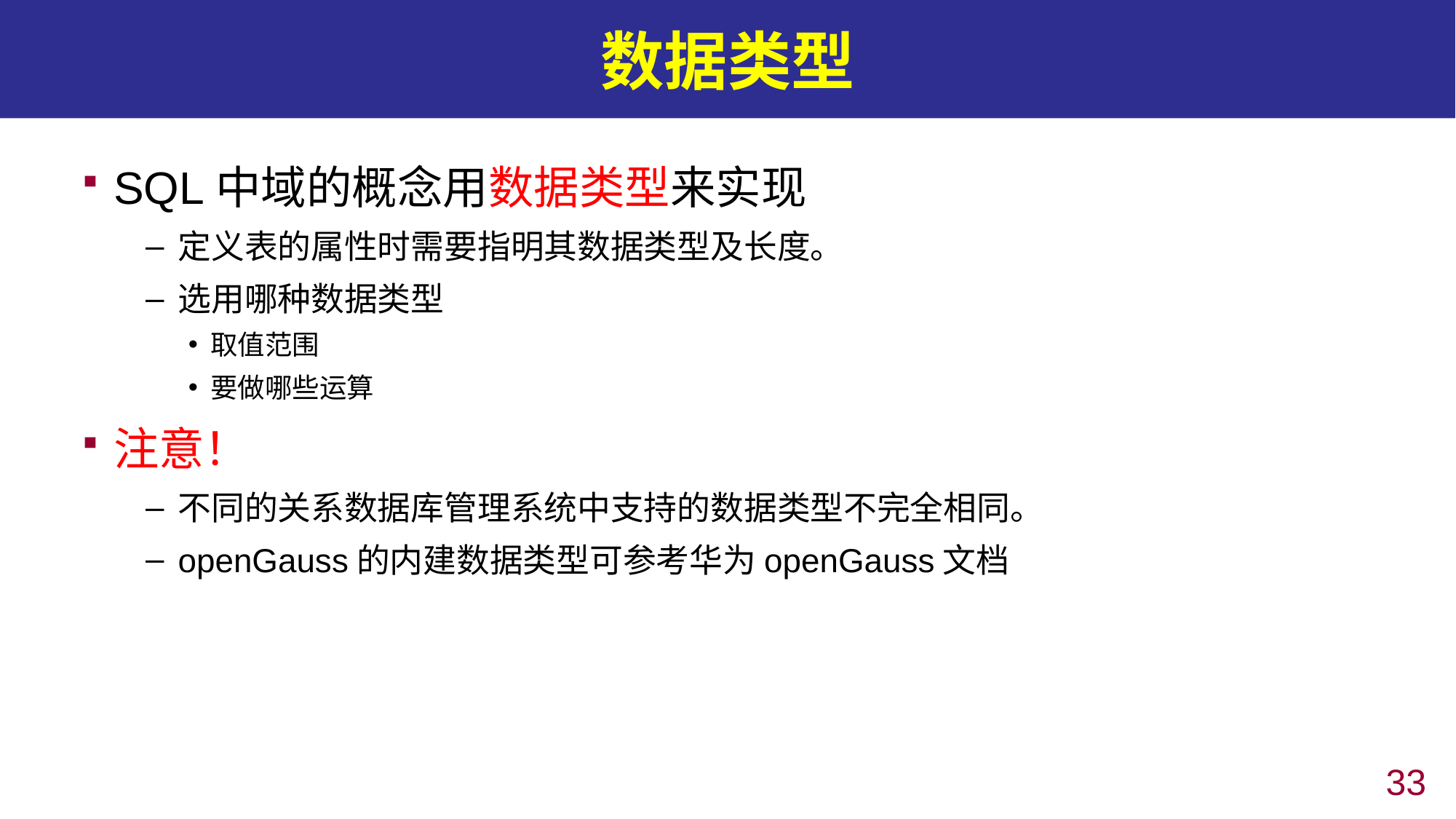

# 数据类型
SQL中域的概念用数据类型来实现
定义表的属性时需要指明其数据类型及长度。
选用哪种数据类型
取值范围
要做哪些运算
注意！
不同的关系数据库管理系统中支持的数据类型不完全相同。
openGauss的内建数据类型可参考华为openGauss文档
33